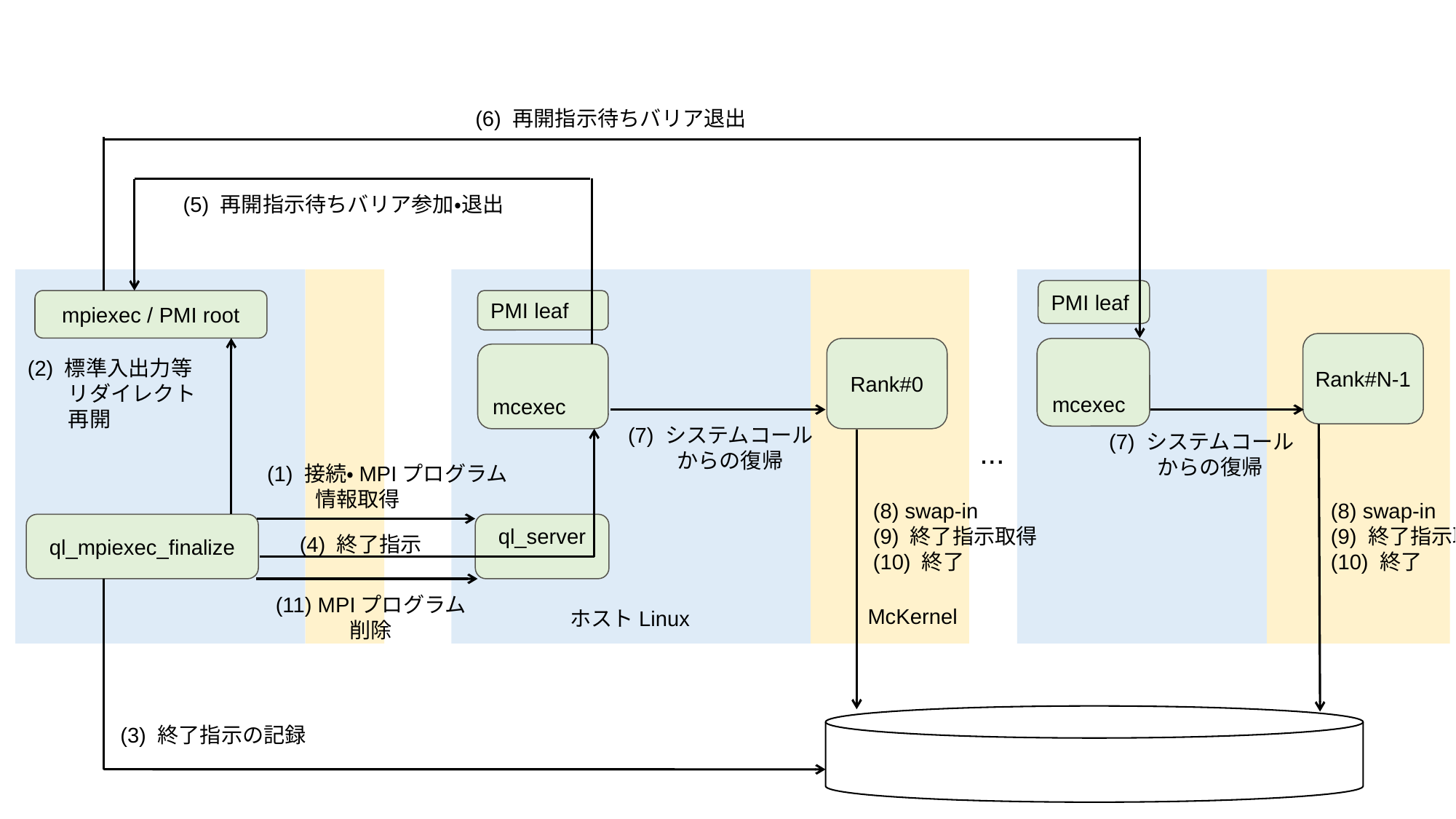

(6) 再開指示待ちバリア退出
(5) 再開指示待ちバリア参加・退出

PMI leaf
mpiexec / PMI root
PMI leaf
Rank#N-1
Rank#0
mcexec
mcexec
(2) 標準入出力等
リダイレクト
再開
(7) システムコールからの復帰
(7) システムコールからの復帰
...
(1) 接続・MPIプログラム
情報取得
(8) swap-in
(9) 終了指示取得
(10) 終了
(8) swap-in
(9) 終了指示取得
(10) 終了
ql_mpiexec_finalize
ql_server
(4) 終了指示
(11) MPIプログラム
削除
McKernel
ホストLinux

(3) 終了指示の記録